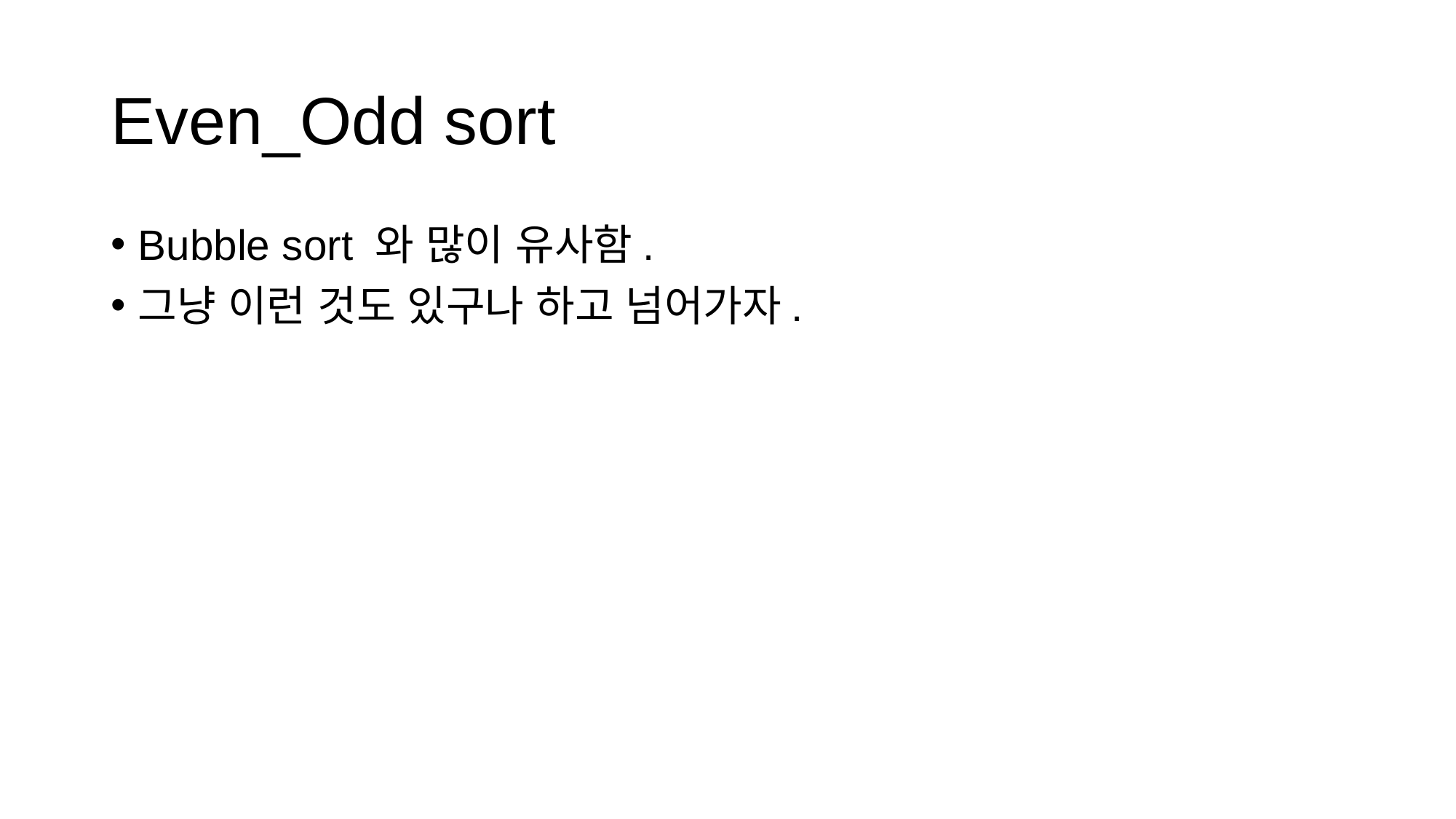

# Even_Odd sort
Bubble sort 와 많이 유사함.
그냥 이런 것도 있구나 하고 넘어가자.